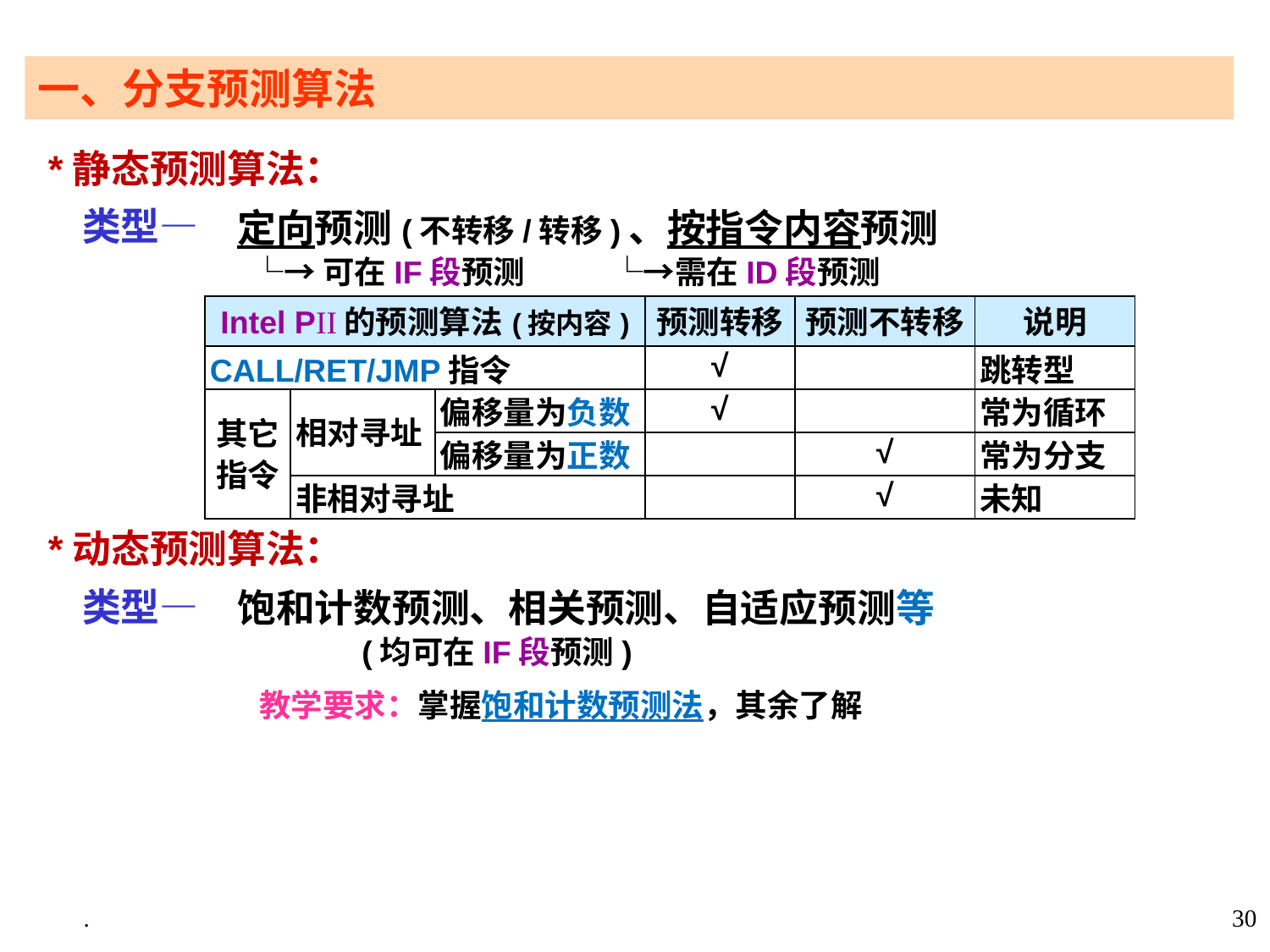

一、分支预测算法
 *静态预测算法：
    类型—

 *动态预测算法：
    类型—
定向预测(不转移/转移)、按指令内容预测
  └→可在IF段预测            └→需在ID段预测
| Intel PII的预测算法(按内容) |  |  | 预测转移 | 预测不转移 | 说明 |
| --- | --- | --- | --- | --- | --- |
| CALL/RET/JMP指令 |  |  | √ |  | 跳转型 |
| 其它 指令 | 相对寻址 | 偏移量为负数 | √ |  | 常为循环 |
|  |  | 偏移量为正数 |  | √ | 常为分支 |
|  | 非相对寻址 |  |  | √ | 未知 |
饱和计数预测、相关预测、自适应预测等
              (均可在IF段预测)
  教学要求：掌握饱和计数预测法，其余了解
.
30